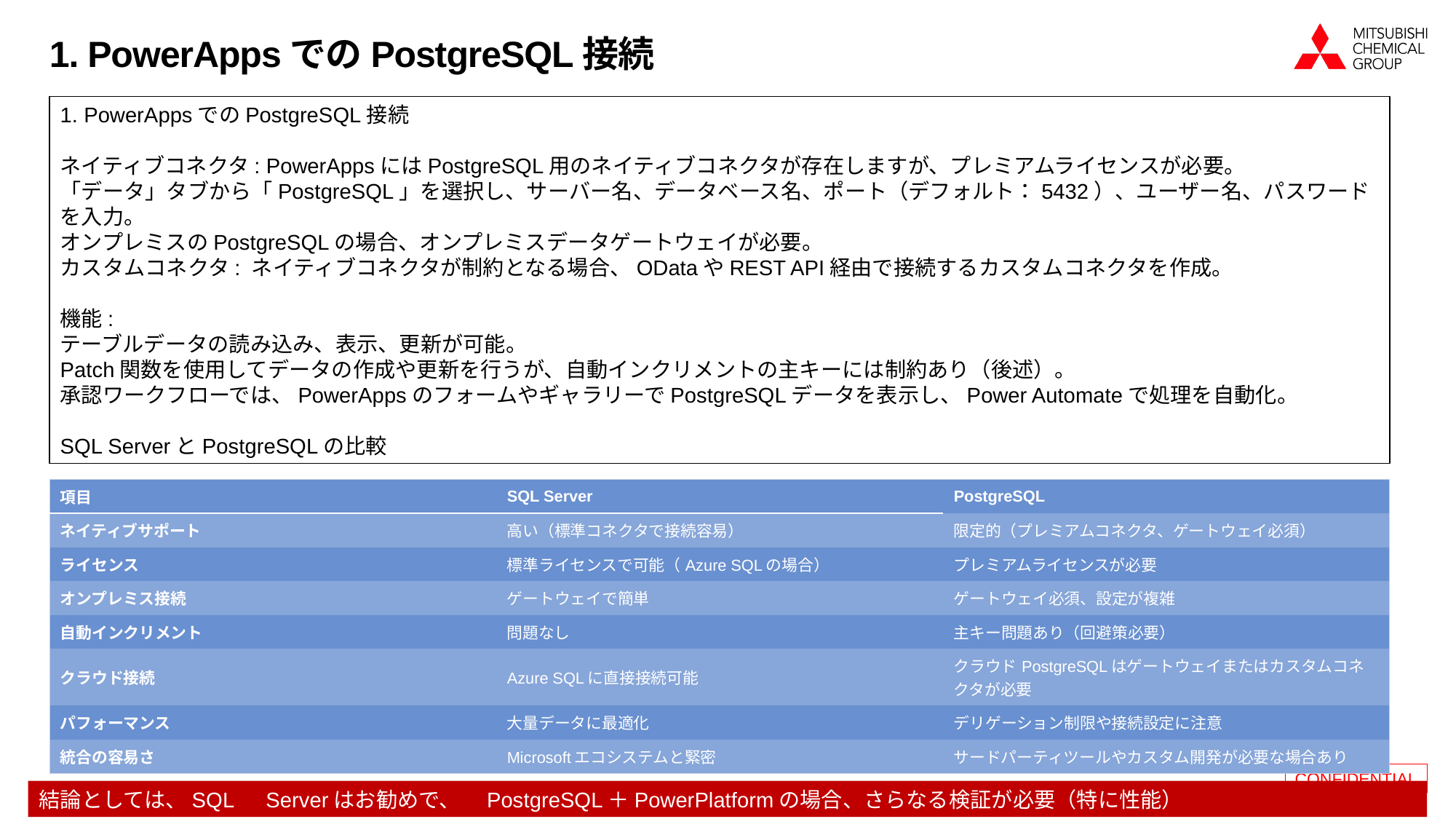

# 1. PowerAppsでのPostgreSQL接続
1. PowerAppsでのPostgreSQL接続

ネイティブコネクタ: PowerAppsにはPostgreSQL用のネイティブコネクタが存在しますが、プレミアムライセンスが必要。
「データ」タブから「PostgreSQL」を選択し、サーバー名、データベース名、ポート（デフォルト：5432）、ユーザー名、パスワードを入力。
オンプレミスのPostgreSQLの場合、オンプレミスデータゲートウェイが必要。
カスタムコネクタ: ネイティブコネクタが制約となる場合、ODataやREST API経由で接続するカスタムコネクタを作成。

機能:
テーブルデータの読み込み、表示、更新が可能。
Patch関数を使用してデータの作成や更新を行うが、自動インクリメントの主キーには制約あり（後述）。
承認ワークフローでは、PowerAppsのフォームやギャラリーでPostgreSQLデータを表示し、Power Automateで処理を自動化。
SQL ServerとPostgreSQLの比較
| 項目 | SQL Server | PostgreSQL |
| --- | --- | --- |
| ネイティブサポート | 高い（標準コネクタで接続容易） | 限定的（プレミアムコネクタ、ゲートウェイ必須） |
| ライセンス | 標準ライセンスで可能（Azure SQLの場合） | プレミアムライセンスが必要 |
| オンプレミス接続 | ゲートウェイで簡単 | ゲートウェイ必須、設定が複雑 |
| 自動インクリメント | 問題なし | 主キー問題あり（回避策必要） |
| クラウド接続 | Azure SQLに直接接続可能 | クラウドPostgreSQLはゲートウェイまたはカスタムコネクタが必要 |
| パフォーマンス | 大量データに最適化 | デリゲーション制限や接続設定に注意 |
| 統合の容易さ | Microsoftエコシステムと緊密 | サードパーティツールやカスタム開発が必要な場合あり |
結論としては、SQL　Serverはお勧めで、　PostgreSQL＋PowerPlatformの場合、さらなる検証が必要（特に性能）